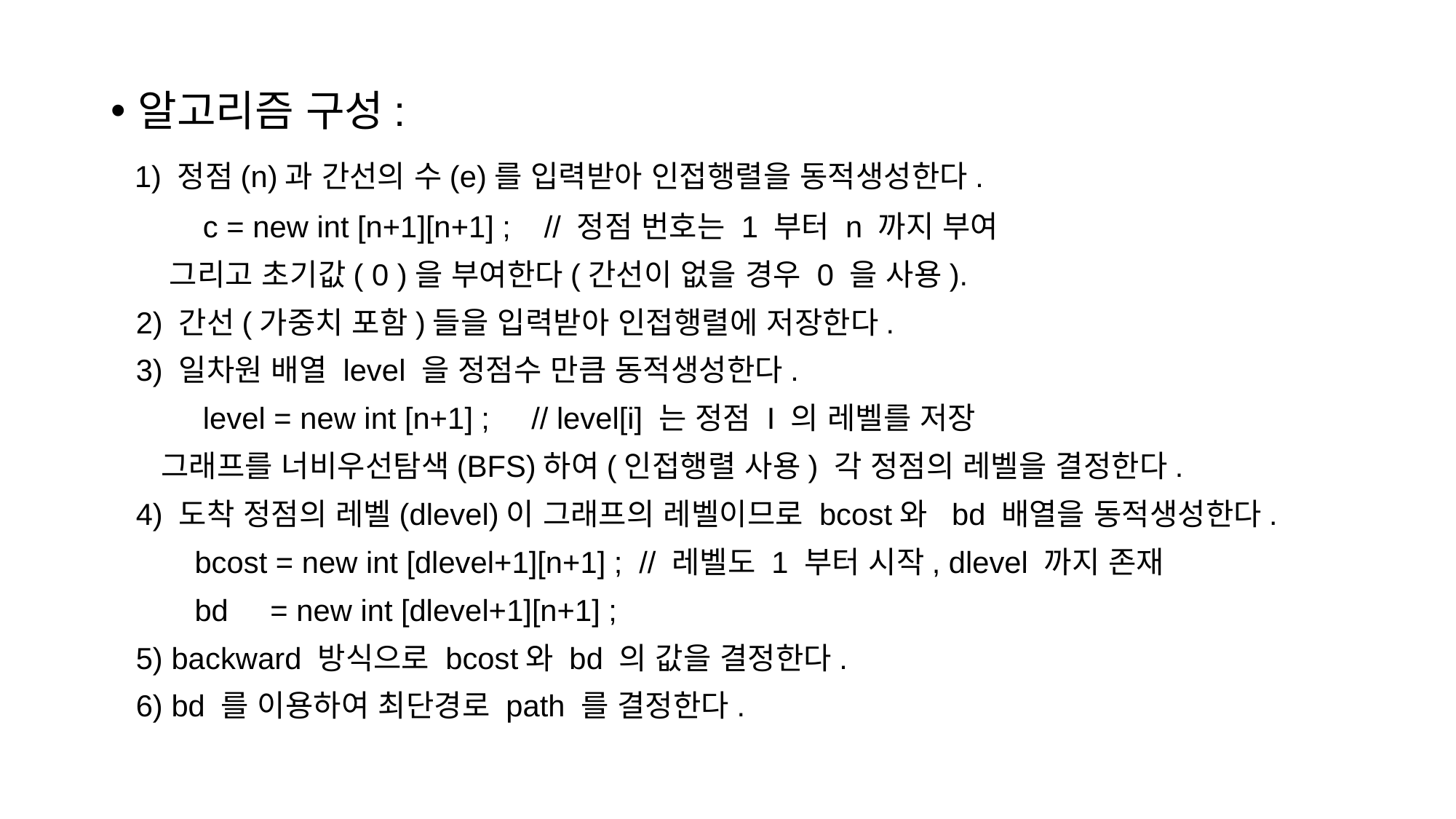

알고리즘 구성:
  1) 정점(n)과 간선의 수(e)를 입력받아 인접행렬을 동적생성한다.
           c = new int [n+1][n+1] ;    // 정점 번호는 1 부터 n 까지 부여
      그리고 초기값( 0 )을 부여한다(간선이 없을 경우 0 을 사용).
   2) 간선(가중치 포함)들을 입력받아 인접행렬에 저장한다.
   3) 일차원 배열 level 을 정점수 만큼 동적생성한다.
           level = new int [n+1] ;     // level[i] 는 정점 I 의 레벨를 저장
     그래프를 너비우선탐색(BFS)하여(인접행렬 사용) 각 정점의 레벨을 결정한다.
   4) 도착 정점의 레벨(dlevel)이 그래프의 레벨이므로 bcost와  bd 배열을 동적생성한다.
          bcost = new int [dlevel+1][n+1] ;  // 레벨도 1 부터 시작, dlevel 까지 존재
          bd     = new int [dlevel+1][n+1] ;
   5) backward 방식으로 bcost와 bd 의 값을 결정한다.
   6) bd 를 이용하여 최단경로 path 를 결정한다.